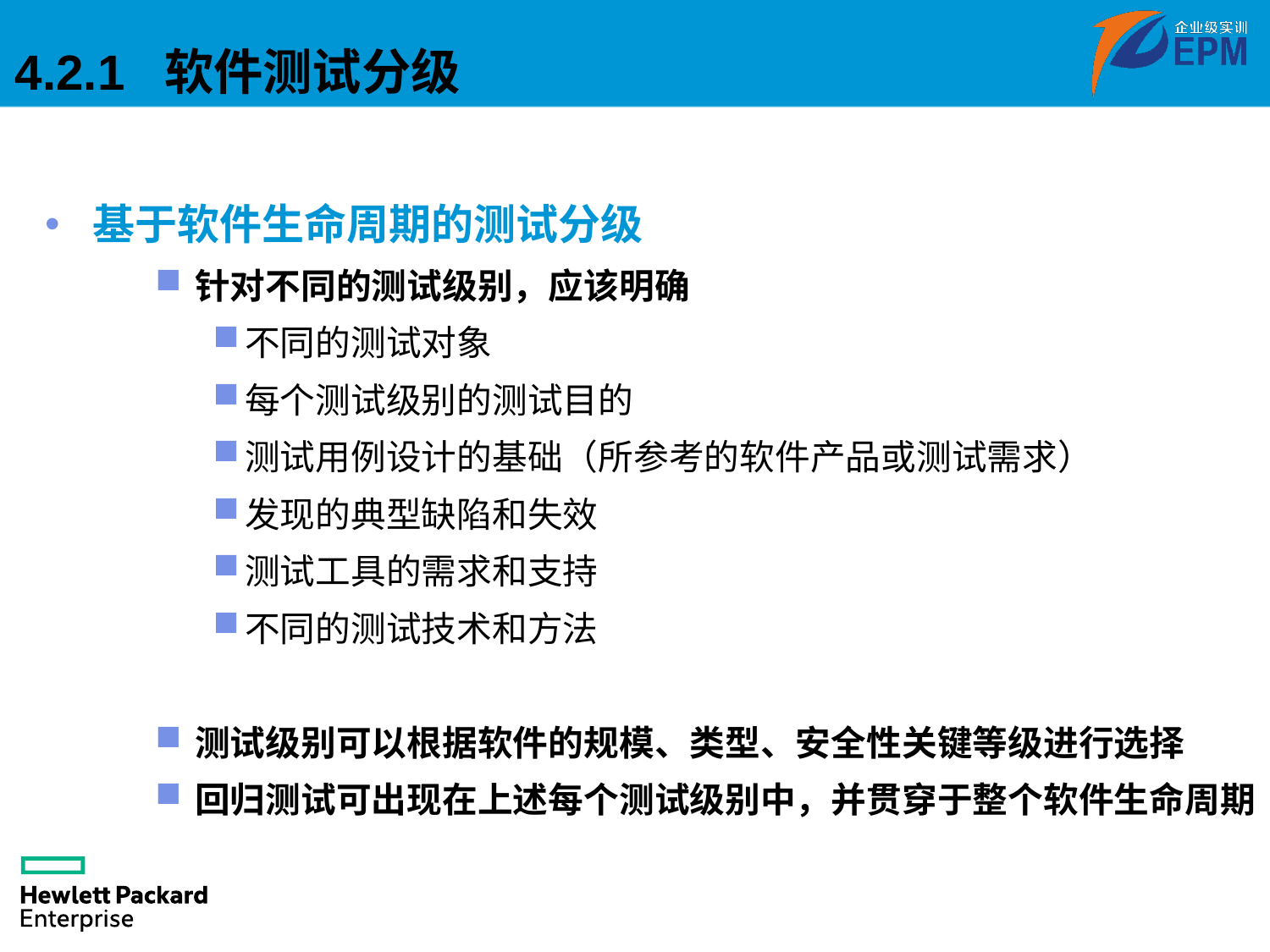

4.2.1  软件测试分级
基于软件生命周期的测试分级
针对不同的测试级别，应该明确
不同的测试对象
每个测试级别的测试目的
测试用例设计的基础（所参考的软件产品或测试需求）
发现的典型缺陷和失效
测试工具的需求和支持
不同的测试技术和方法

测试级别可以根据软件的规模、类型、安全性关键等级进行选择
回归测试可出现在上述每个测试级别中，并贯穿于整个软件生命周期